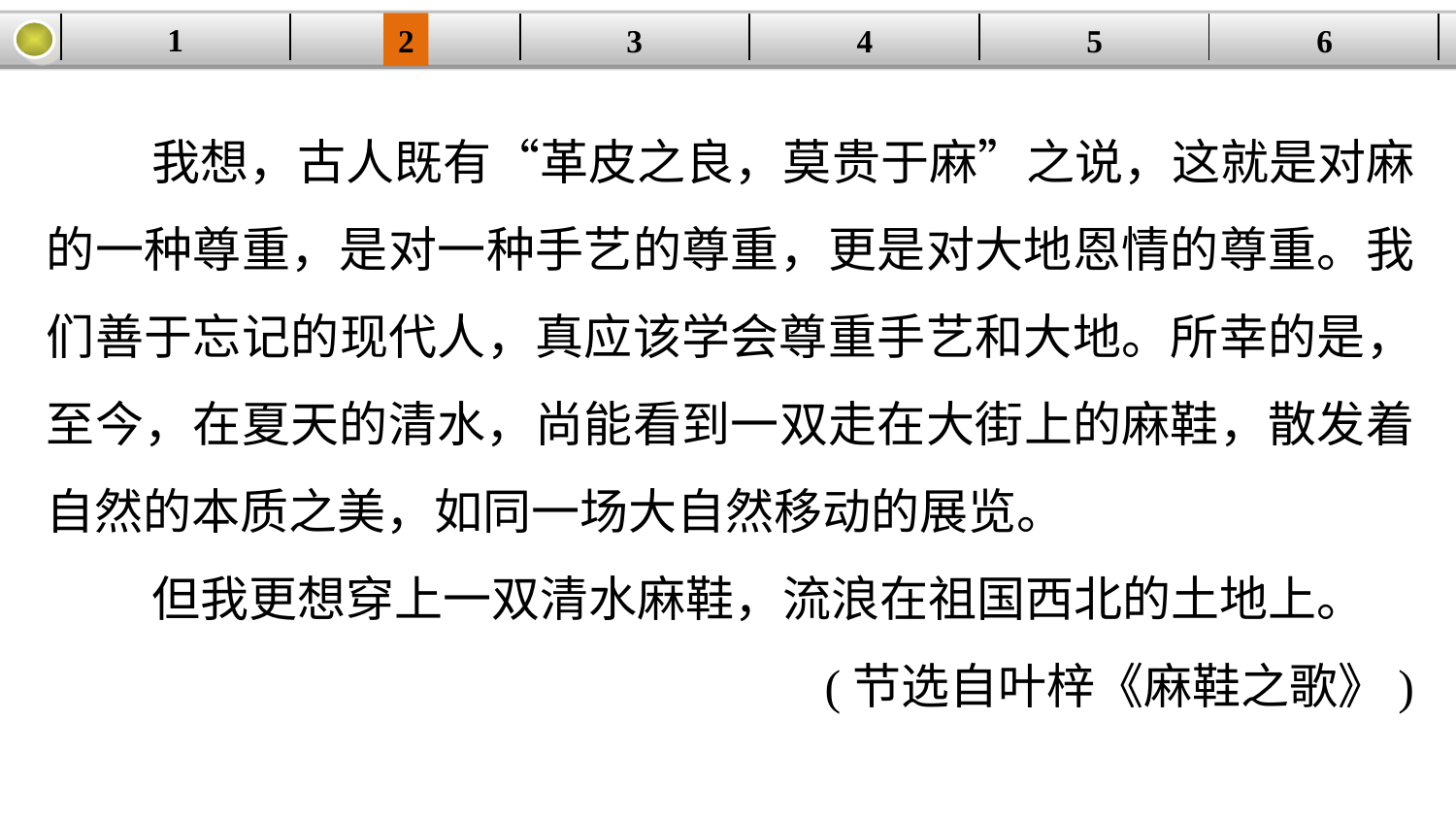

1
2
3
4
|  |  |  |  |  |  |
| --- | --- | --- | --- | --- | --- |
5
6

我想，古人既有“革皮之良，莫贵于麻”之说，这就是对麻的一种尊重，是对一种手艺的尊重，更是对大地恩情的尊重。我们善于忘记的现代人，真应该学会尊重手艺和大地。所幸的是，至今，在夏天的清水，尚能看到一双走在大街上的麻鞋，散发着自然的本质之美，如同一场大自然移动的展览。
但我更想穿上一双清水麻鞋，流浪在祖国西北的土地上。
(节选自叶梓《麻鞋之歌》)